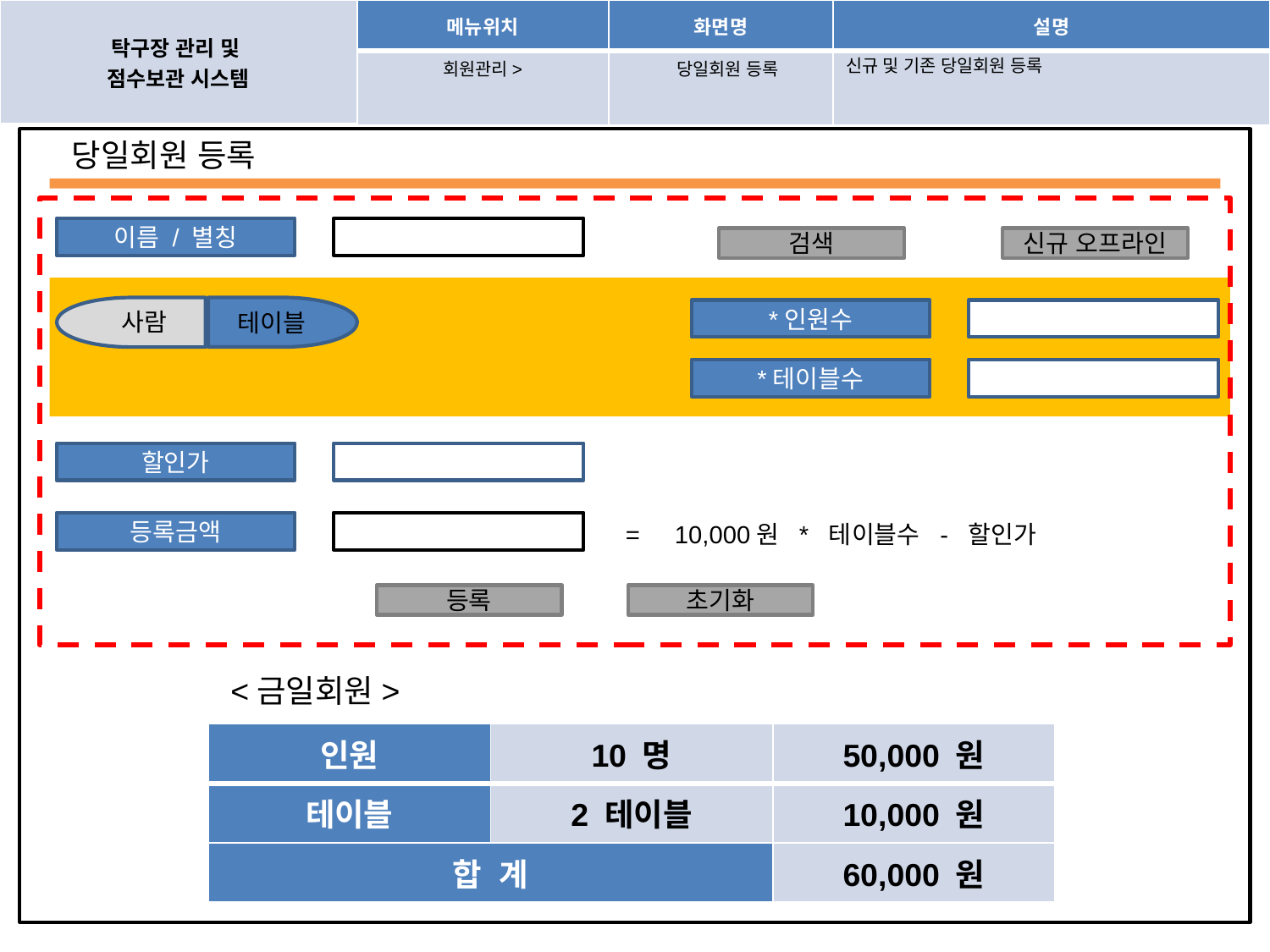

신규 및 기존 당일회원 등록

회원관리>
당일회원 등록
당일회원 등록

이름 / 별칭

검색
신규 오프라인

테이블
*인원수

사람
*테이블수

할인가

등록금액

    =     10,000원  *  테이블수  -  할인가
등록
초기화
<금일회원>
| 인원 | 10 명 | 50,000 원 |
| --- | --- | --- |
| 테이블 | 2 테이블 | 10,000 원 |
| 합 계 |  | 60,000 원 |